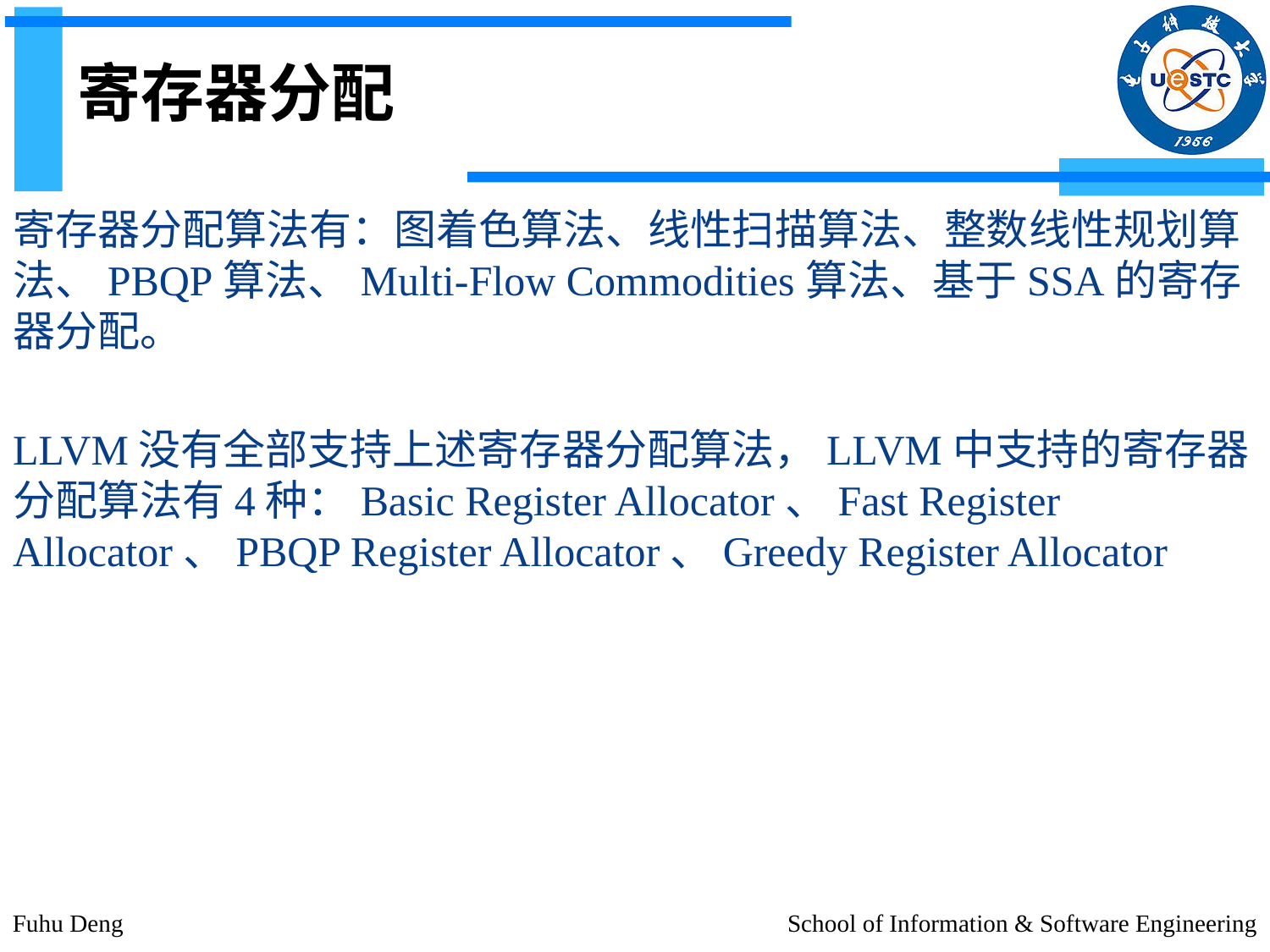

# 寄存器分配
寄存器分配算法有：图着色算法、线性扫描算法、整数线性规划算法、PBQP算法、Multi-Flow Commodities算法、基于SSA的寄存器分配。

LLVM没有全部支持上述寄存器分配算法，LLVM中支持的寄存器分配算法有4种：Basic Register Allocator、Fast Register Allocator、PBQP Register Allocator、Greedy Register Allocator

Fuhu Deng
66
School of Information & Software Engineering